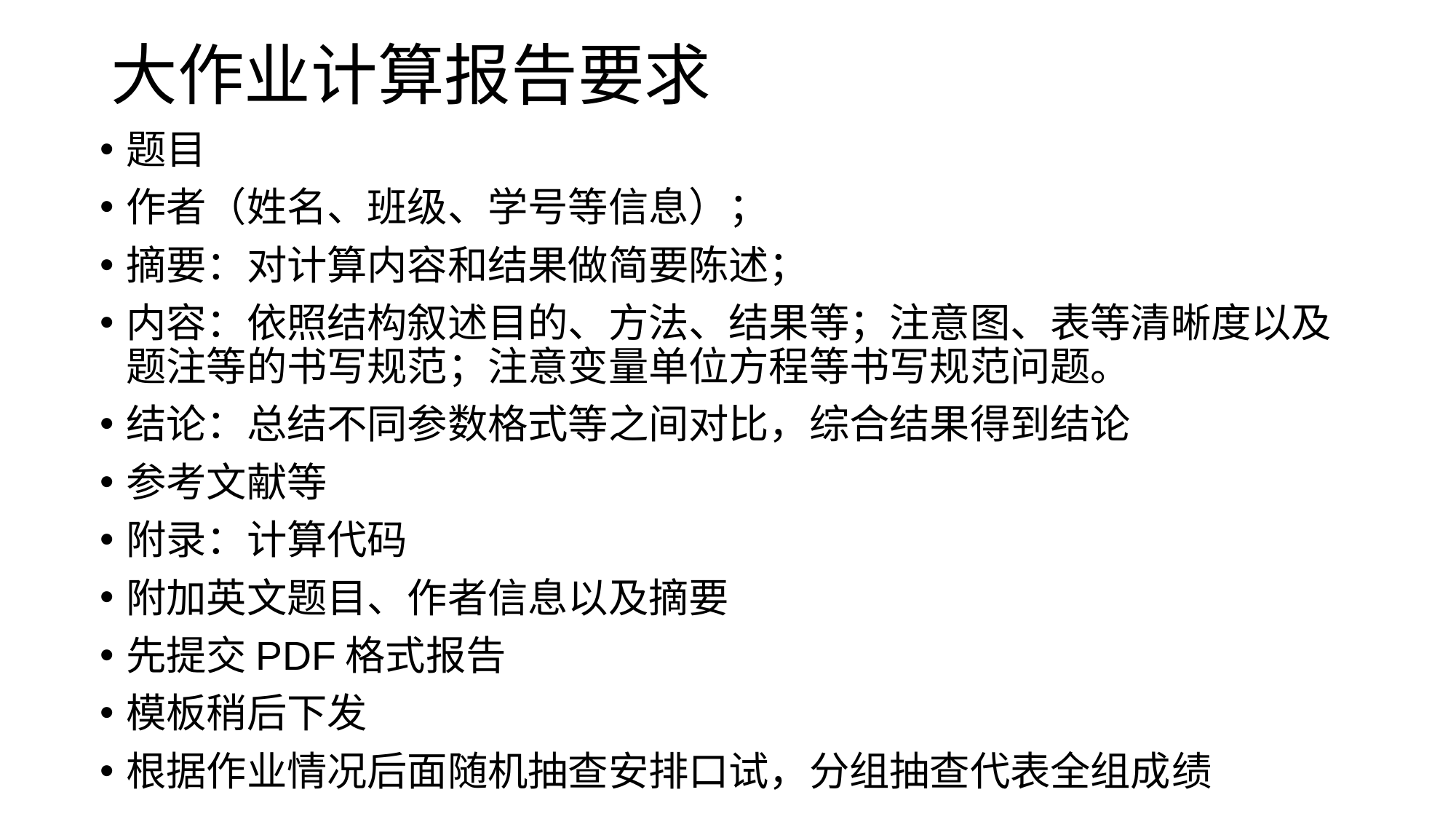

# 大作业计算报告要求
题目
作者（姓名、班级、学号等信息）；
摘要：对计算内容和结果做简要陈述；
内容：依照结构叙述目的、方法、结果等；注意图、表等清晰度以及题注等的书写规范；注意变量单位方程等书写规范问题。
结论：总结不同参数格式等之间对比，综合结果得到结论
参考文献等
附录：计算代码
附加英文题目、作者信息以及摘要
先提交PDF格式报告
模板稍后下发
根据作业情况后面随机抽查安排口试，分组抽查代表全组成绩